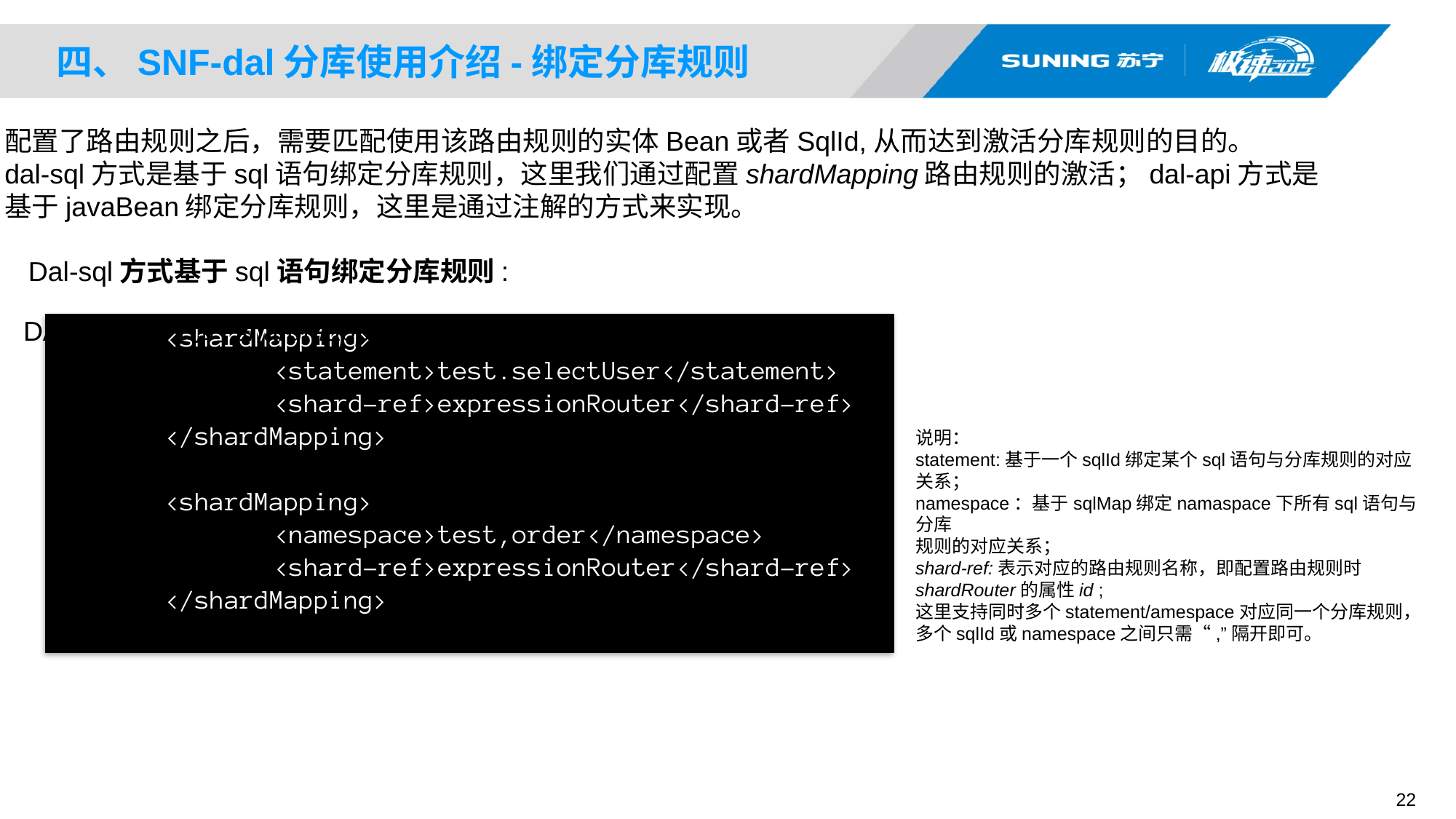

# 四、SNF-dal分库使用介绍-绑定分库规则
配置了路由规则之后，需要匹配使用该路由规则的实体Bean或者SqlId,从而达到激活分库规则的目的。
dal-sql方式是基于sql语句绑定分库规则，这里我们通过配置shardMapping路由规则的激活；dal-api方式是
基于javaBean绑定分库规则，这里是通过注解的方式来实现。

Dal-sql方式基于sql语句绑定分库规则:
DAL-SQL方式的shardMapping配置示例如下：

	<shardMapping>
		<statement>test.selectUser</statement>
		<shard-ref>expressionRouter</shard-ref>
	</shardMapping>

	<shardMapping>
		<namespace>test,order</namespace>
		<shard-ref>expressionRouter</shard-ref>
	</shardMapping>

说明：
statement:基于一个sqlId绑定某个sql语句与分库规则的对应关系；
namespace：基于sqlMap绑定namaspace下所有sql语句与分库
规则的对应关系；
shard-ref:表示对应的路由规则名称，即配置路由规则时
shardRouter的属性id ;
这里支持同时多个statement/amespace对应同一个分库规则，
多个sqlId或namespace之间只需“,”隔开即可。